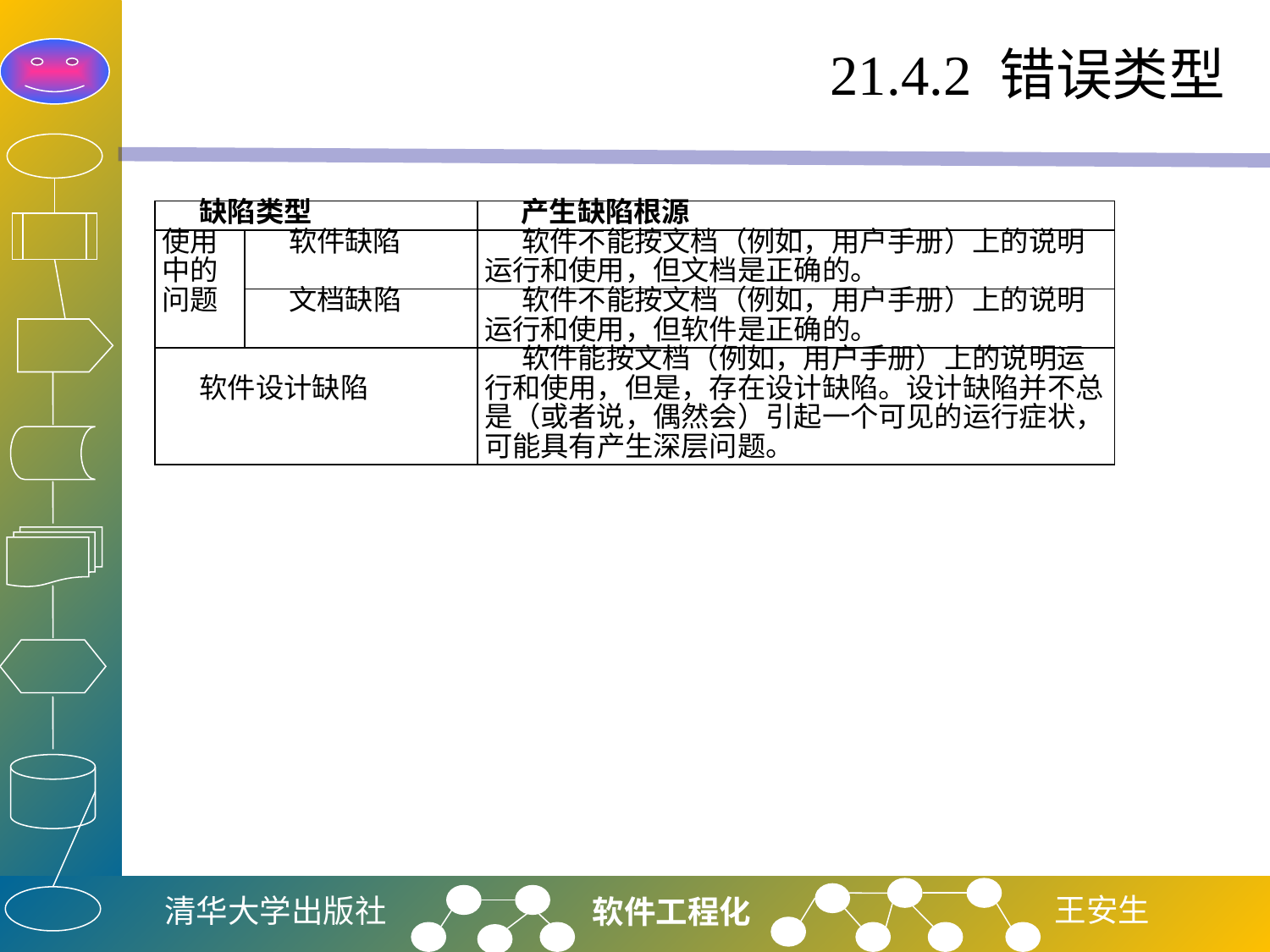

# 21.4.2 错误类型
| 缺陷类型 |  | 产生缺陷根源 |
| --- | --- | --- |
| 使用中的问题 | 软件缺陷 | 软件不能按文档（例如，用户手册）上的说明运行和使用，但文档是正确的。 |
|  | 文档缺陷 | 软件不能按文档（例如，用户手册）上的说明运行和使用，但软件是正确的。 |
| 软件设计缺陷 |  | 软件能按文档（例如，用户手册）上的说明运行和使用，但是，存在设计缺陷。设计缺陷并不总是（或者说，偶然会）引起一个可见的运行症状，可能具有产生深层问题。 |